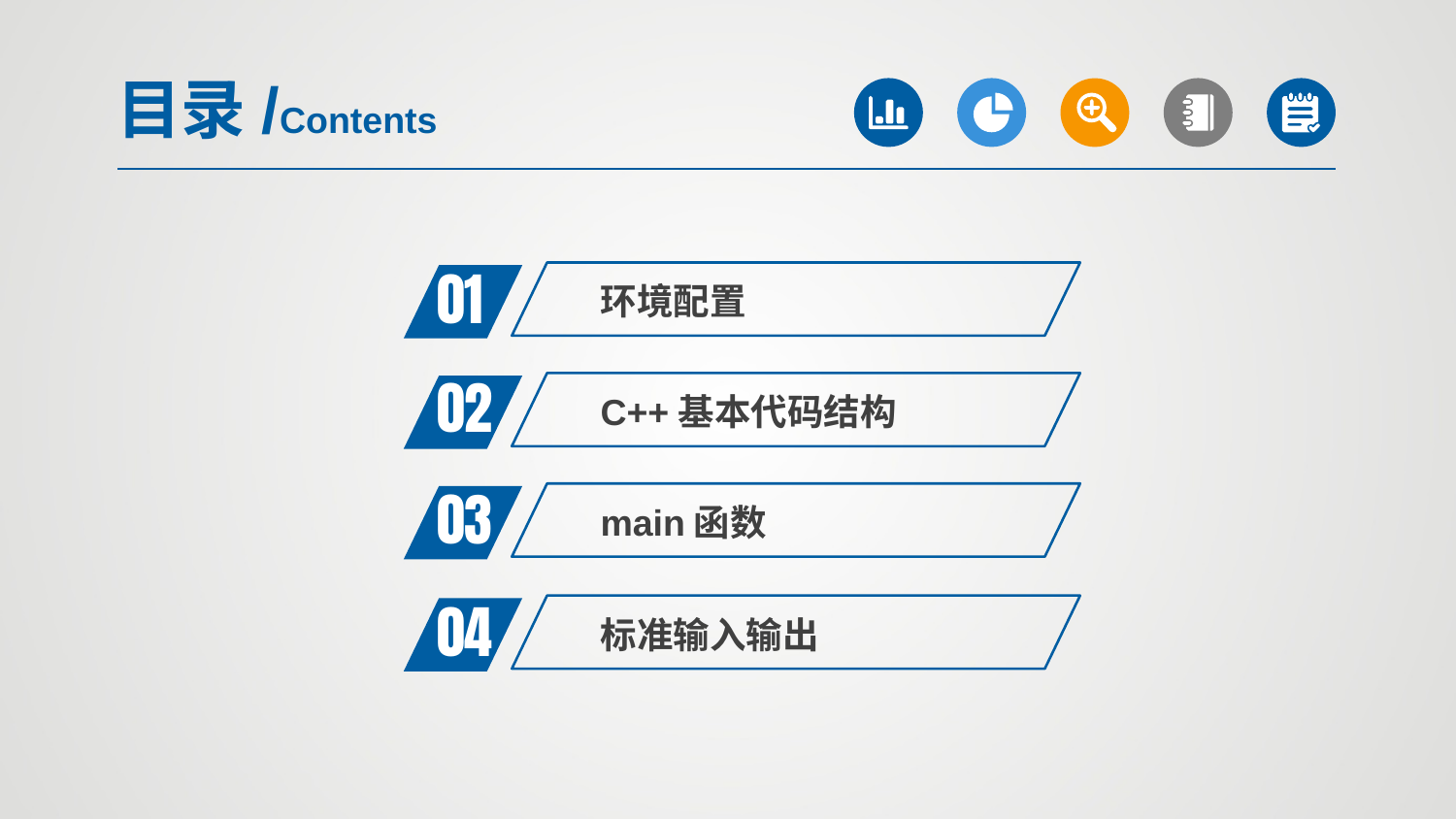

目录/Contents

01

环境配置
02

C++基本代码结构
03

main函数
04

标准输入输出